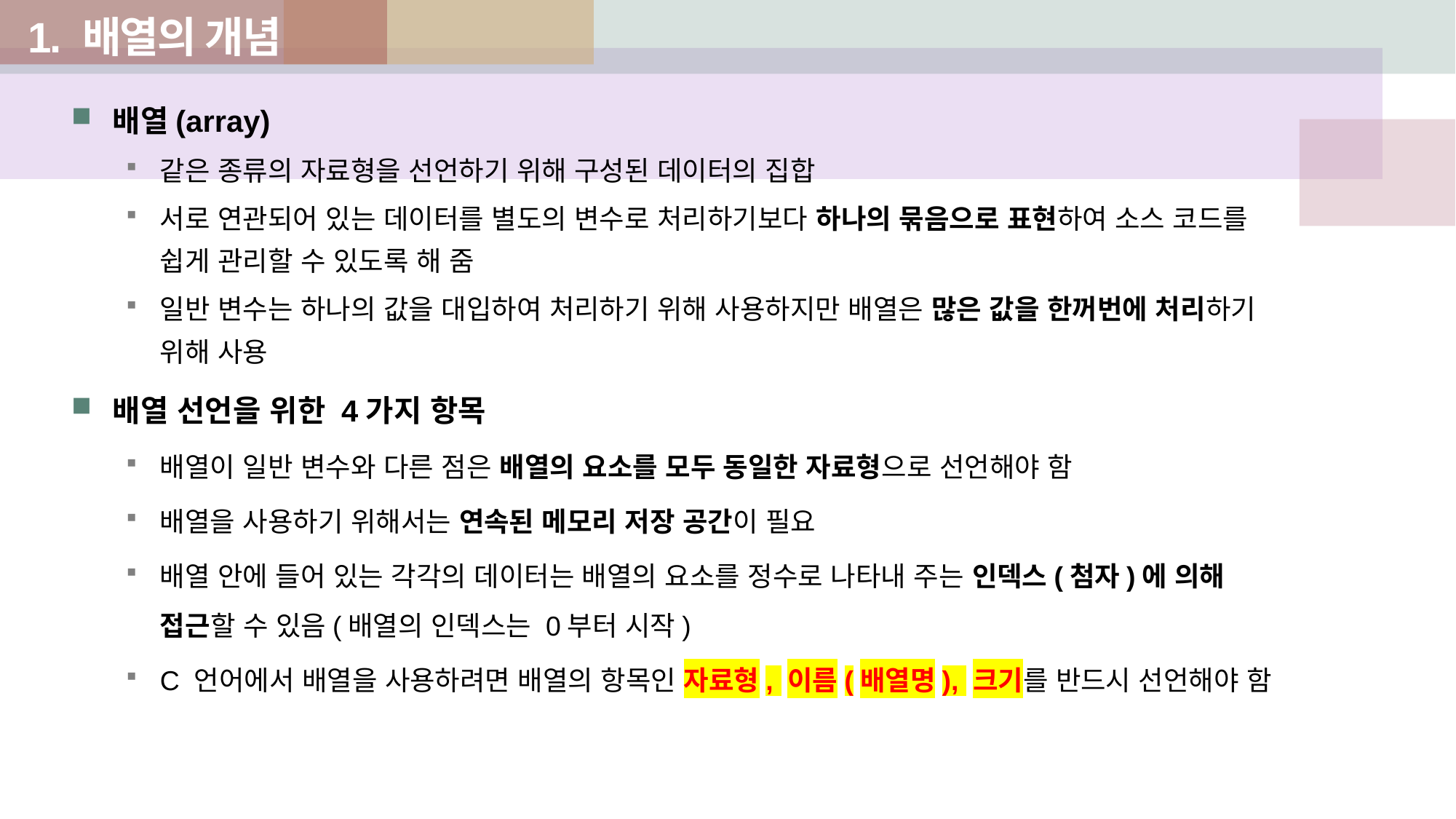

# 1. 배열의 개념
배열(array)
같은 종류의 자료형을 선언하기 위해 구성된 데이터의 집합
서로 연관되어 있는 데이터를 별도의 변수로 처리하기보다 하나의 묶음으로 표현하여 소스 코드를 쉽게 관리할 수 있도록 해 줌
일반 변수는 하나의 값을 대입하여 처리하기 위해 사용하지만 배열은 많은 값을 한꺼번에 처리하기 위해 사용
배열 선언을 위한 4가지 항목
배열이 일반 변수와 다른 점은 배열의 요소를 모두 동일한 자료형으로 선언해야 함
배열을 사용하기 위해서는 연속된 메모리 저장 공간이 필요
배열 안에 들어 있는 각각의 데이터는 배열의 요소를 정수로 나타내 주는 인덱스(첨자)에 의해 접근할 수 있음(배열의 인덱스는 0부터 시작)
C 언어에서 배열을 사용하려면 배열의 항목인 자료형, 이름(배열명), 크기를 반드시 선언해야 함